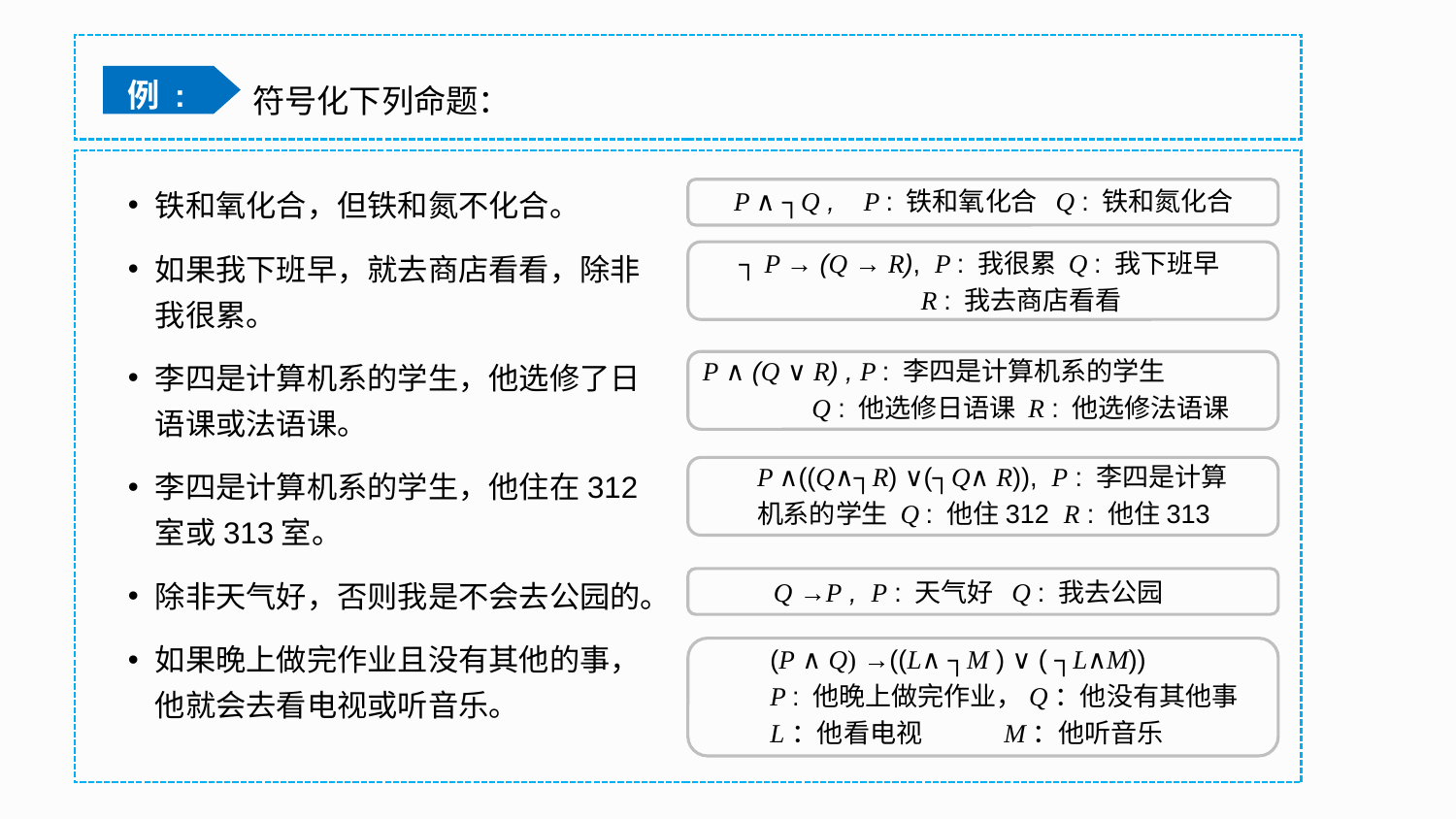

符号化下列命题：
例 :

铁和氧化合，但铁和氮不化合。
如果我下班早，就去商店看看，除非我很累。
李四是计算机系的学生，他选修了日语课或法语课。
李四是计算机系的学生，他住在312室或313室。
除非天气好，否则我是不会去公园的。
如果晚上做完作业且没有其他的事，他就会去看电视或听音乐。
P ∧ ┐Q ,    P : 铁和氧化合  Q : 铁和氮化合

┐ P → (Q → R),  P : 我很累 Q : 我下班早
                         R : 我去商店看看

P ∧ (Q ∨ R) , P : 李四是计算机系的学生
               Q : 他选修日语课 R : 他选修法语课

P ∧((Q∧┐R) ∨(┐Q∧ R)),  P : 李四是计算
机系的学生 Q : 他住312  R : 他住313

Q →P ,  P : 天气好  Q : 我去公园
(P ∧ Q) →((L∧ ┐M ) ∨ ( ┐L∧M))
P : 他晚上做完作业，Q：他没有其他事
L：他看电视             M：他听音乐